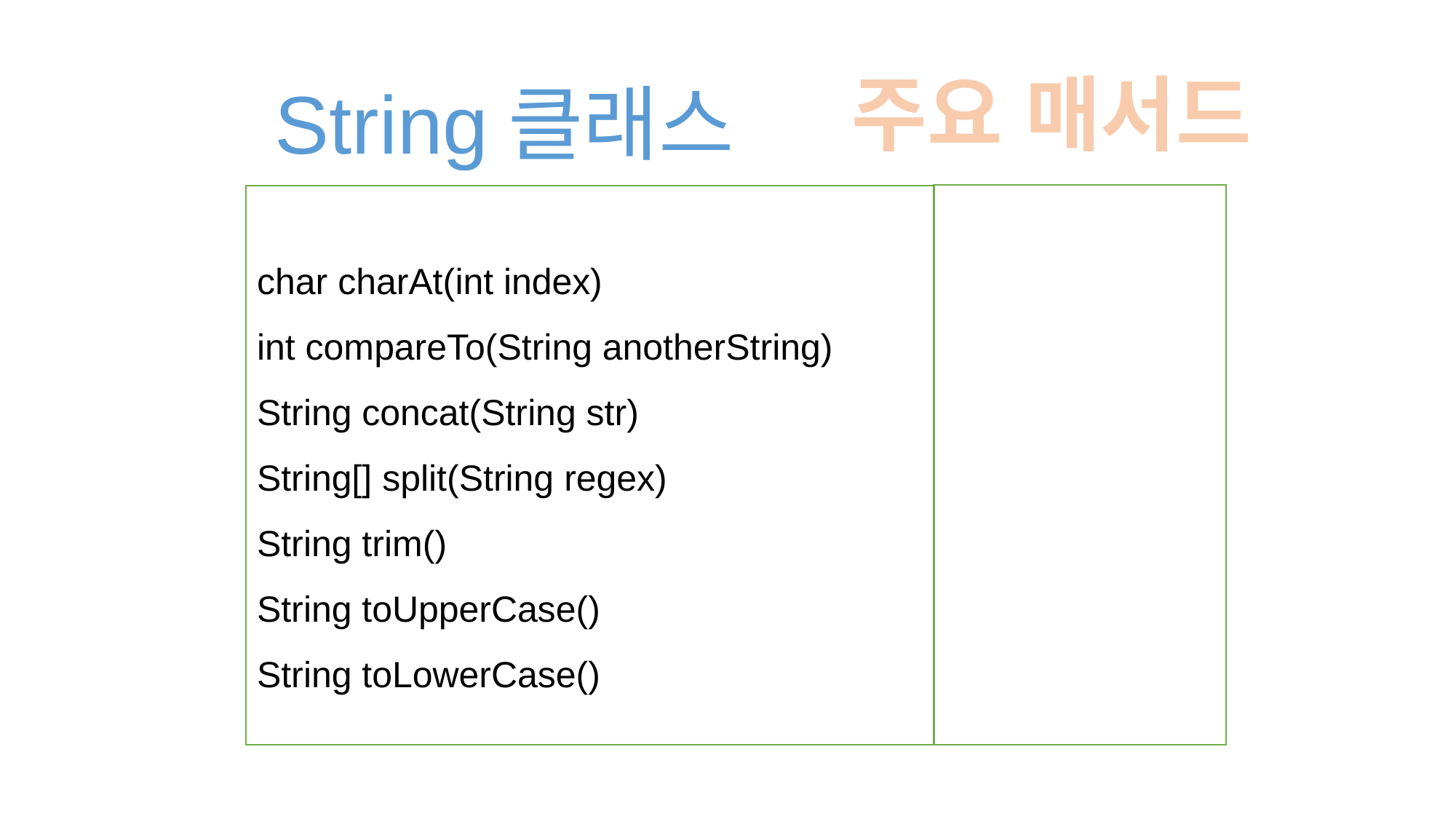

주요 매서드
String클래스

char charAt(int index)
int compareTo(String anotherString)
String concat(String str)
String[] split(String regex)
String trim()
String toUpperCase()
String toLowerCase()